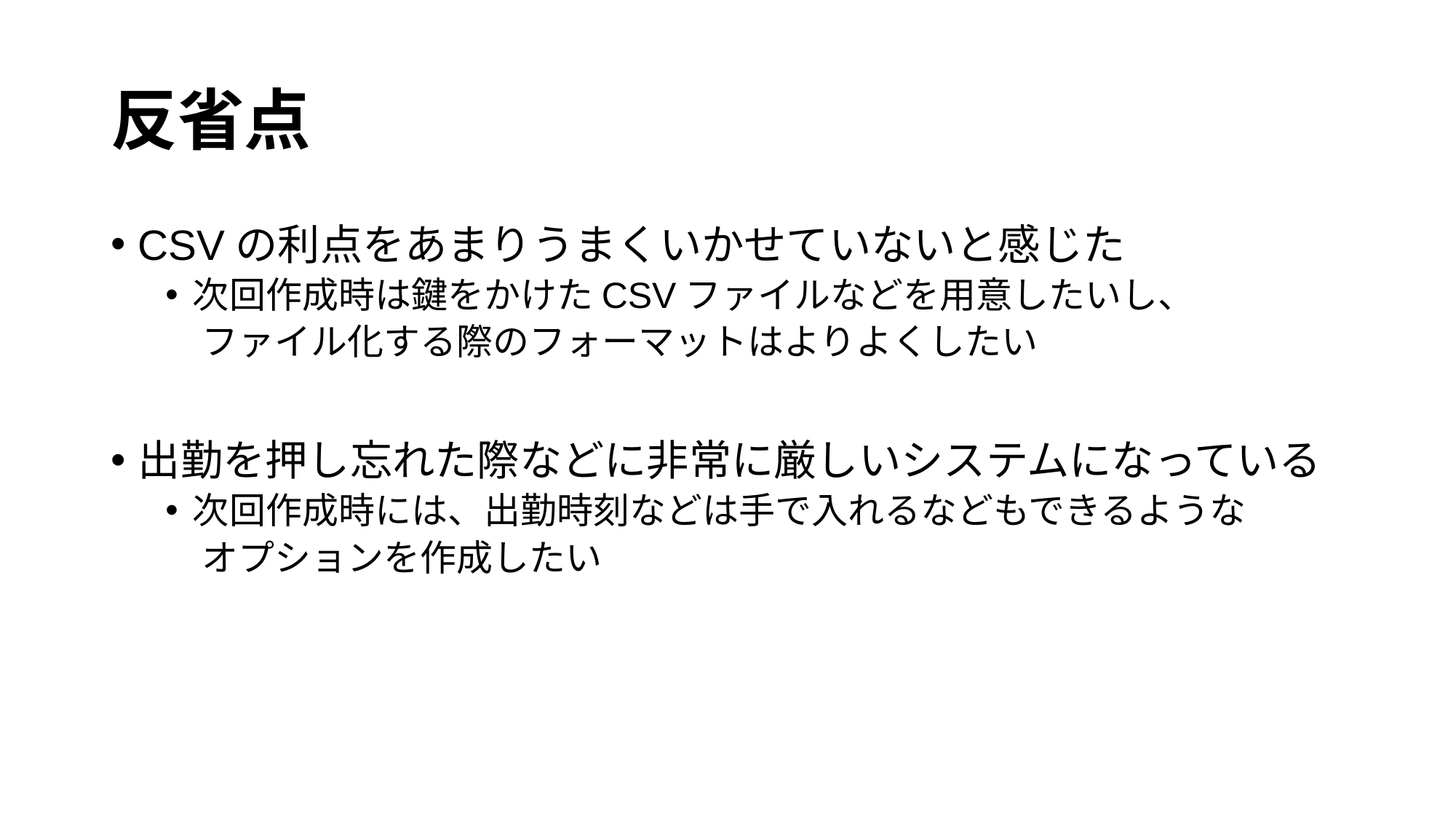

# 反省点
CSVの利点をあまりうまくいかせていないと感じた
次回作成時は鍵をかけたCSVファイルなどを用意したいし、
　ファイル化する際のフォーマットはよりよくしたい

出勤を押し忘れた際などに非常に厳しいシステムになっている
次回作成時には、出勤時刻などは手で入れるなどもできるような
　オプションを作成したい